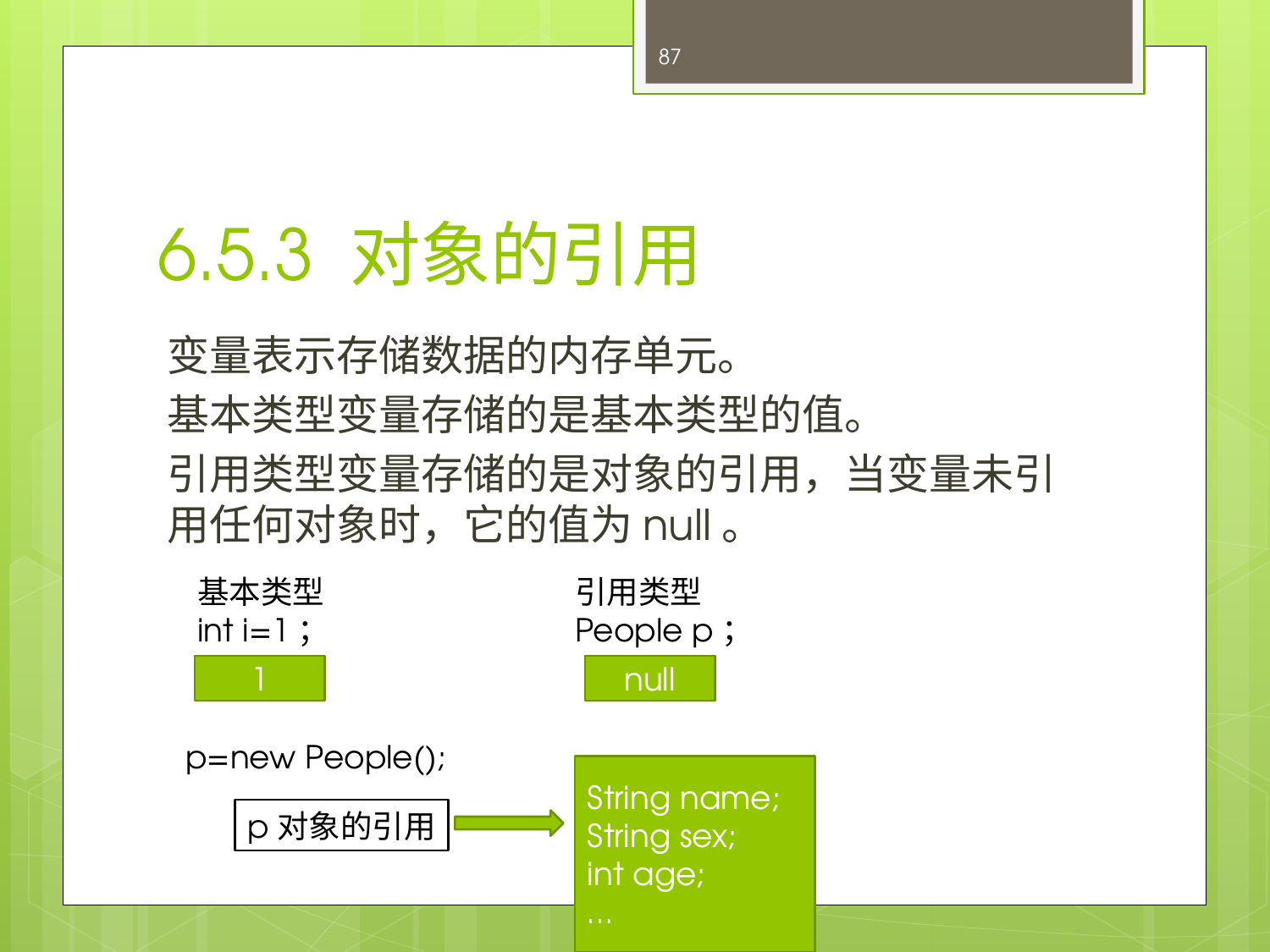

87
# 6.5.3 对象的引用
变量表示存储数据的内存单元。
基本类型变量存储的是基本类型的值。
引用类型变量存储的是对象的引用，当变量未引用任何对象时，它的值为null。
基本类型
int i=1；
引用类型
People p；
1
null
p=new People();
String name;
String sex;
int age;
…
p对象的引用